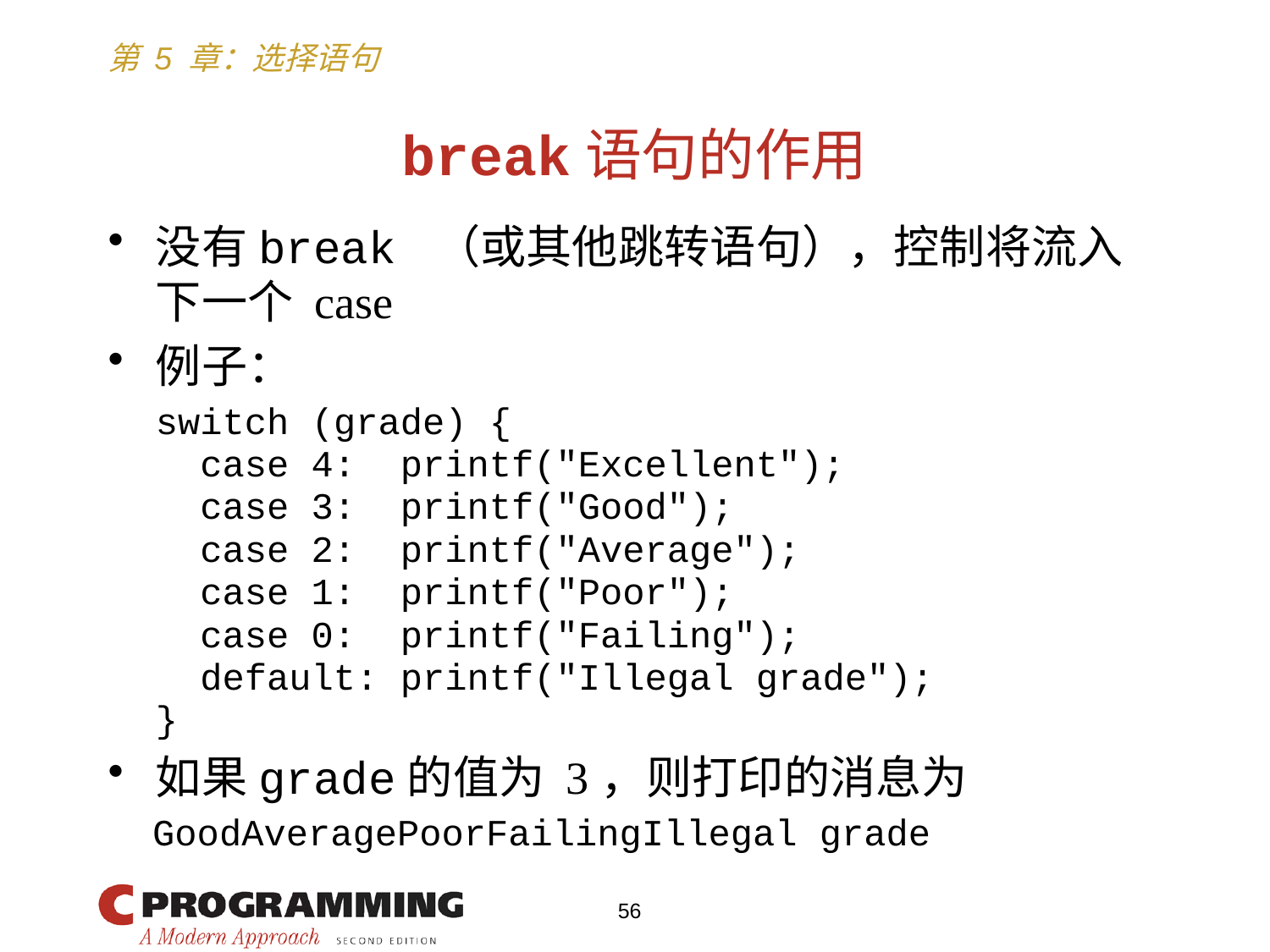

# break语句的作用
没有break （或其他跳转语句），控制将流入下一个 case
例子：
	switch (grade) {
	  case 4:  printf("Excellent");
	  case 3:  printf("Good");
	  case 2:  printf("Average");
	  case 1:  printf("Poor");
	  case 0:  printf("Failing");
	  default: printf("Illegal grade");
	}
如果grade的值为 3，则打印的消息为
  GoodAveragePoorFailingIllegal grade
56